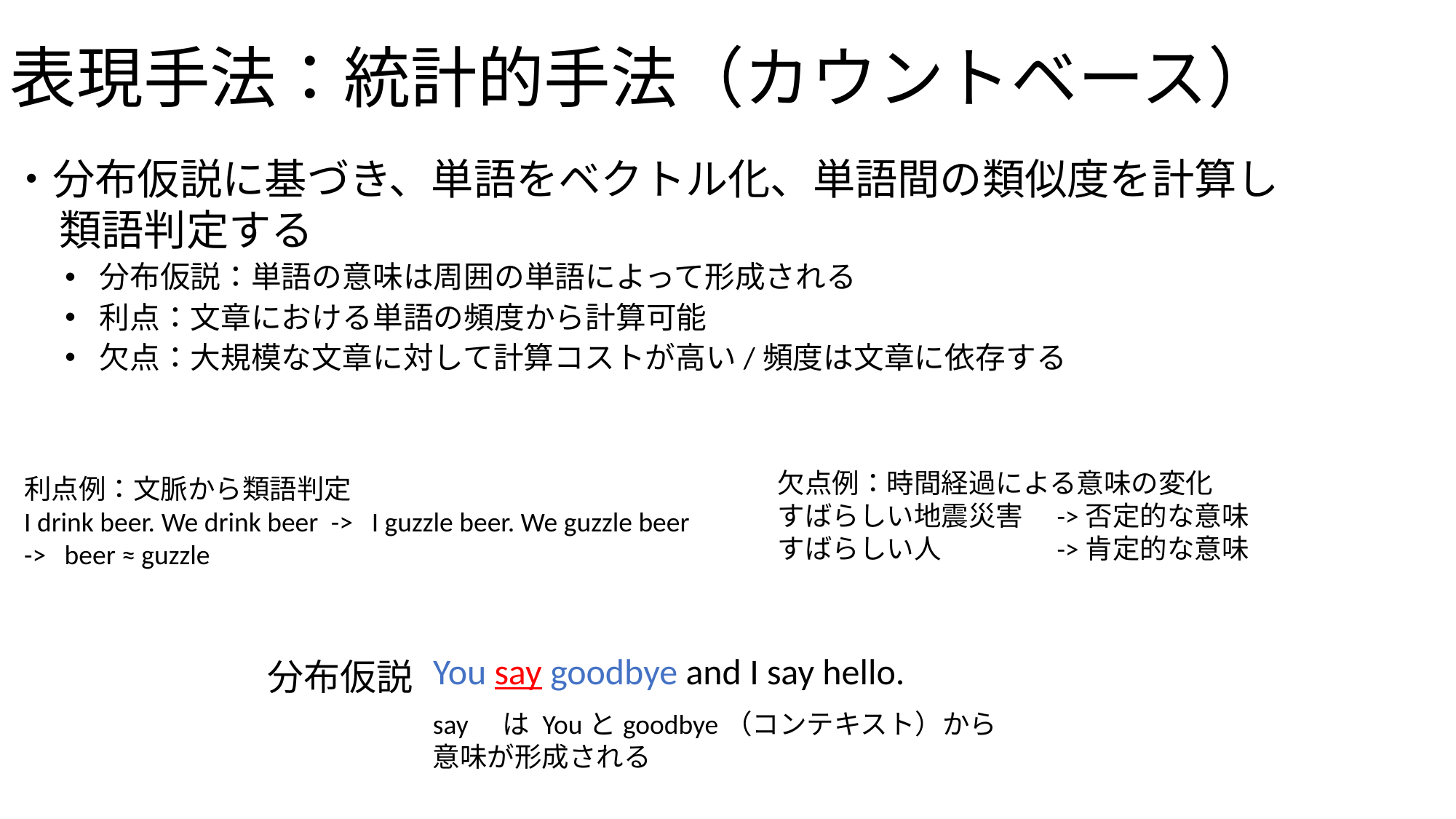

# 表現手法：統計的手法（カウントベース）
・分布仮説に基づき、単語をベクトル化、単語間の類似度を計算し
    類語判定する
分布仮説：単語の意味は周囲の単語によって形成される
利点：文章における単語の頻度から計算可能
欠点：大規模な文章に対して計算コストが高い/頻度は文章に依存する

利点例：文脈から類語判定
I drink beer. We drink beer  ->   I guzzle beer. We guzzle beer
->   beer ≈ guzzle
欠点例：時間経過による意味の変化
すばらしい地震災害　->否定的な意味
すばらしい人　　　　->肯定的な意味
You say goodbye and I say hello.
say　は Youとgoodbye（コンテキスト）から
意味が形成される
分布仮説